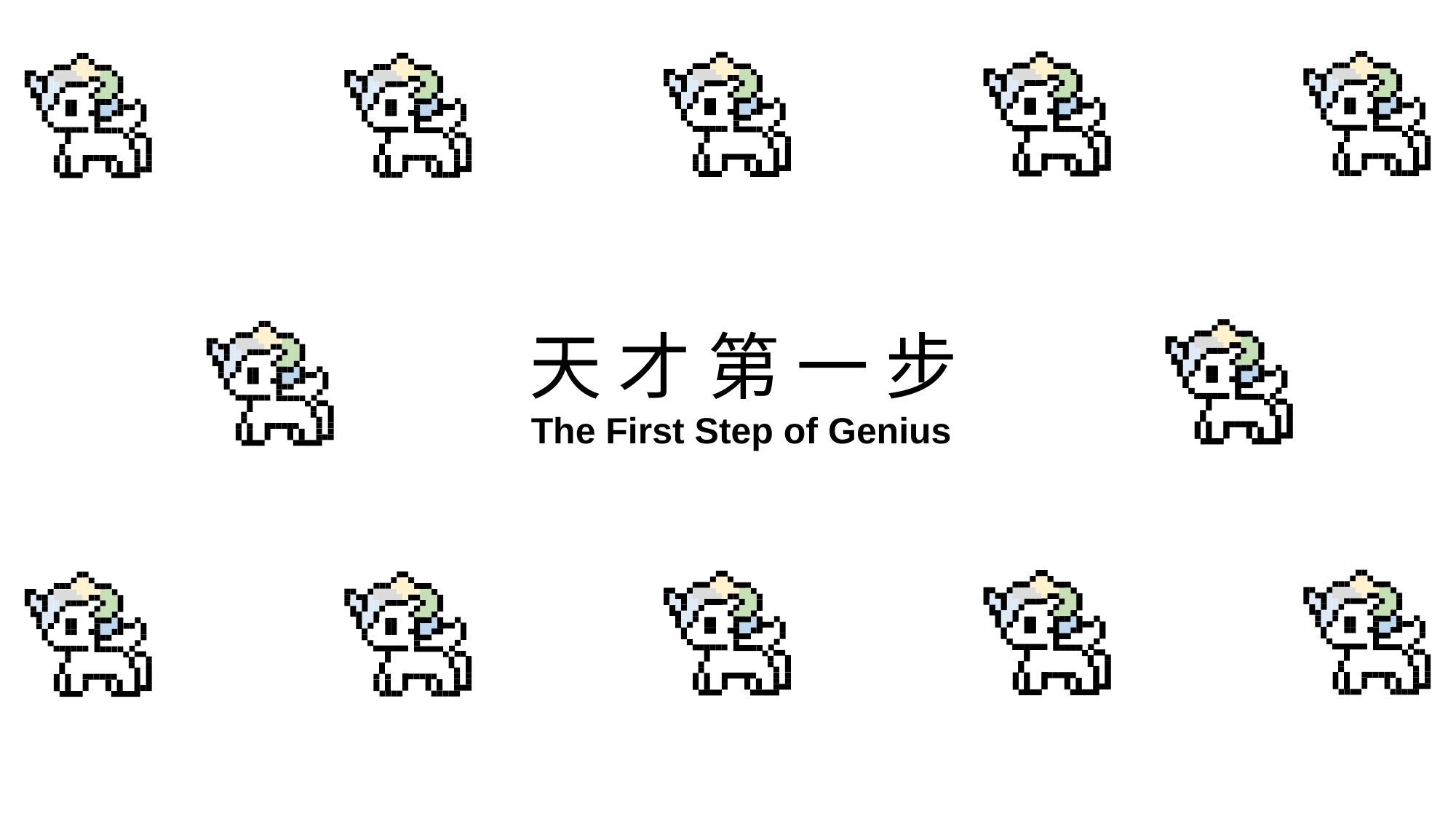

天 才 第 一 步

The First Step of Genius